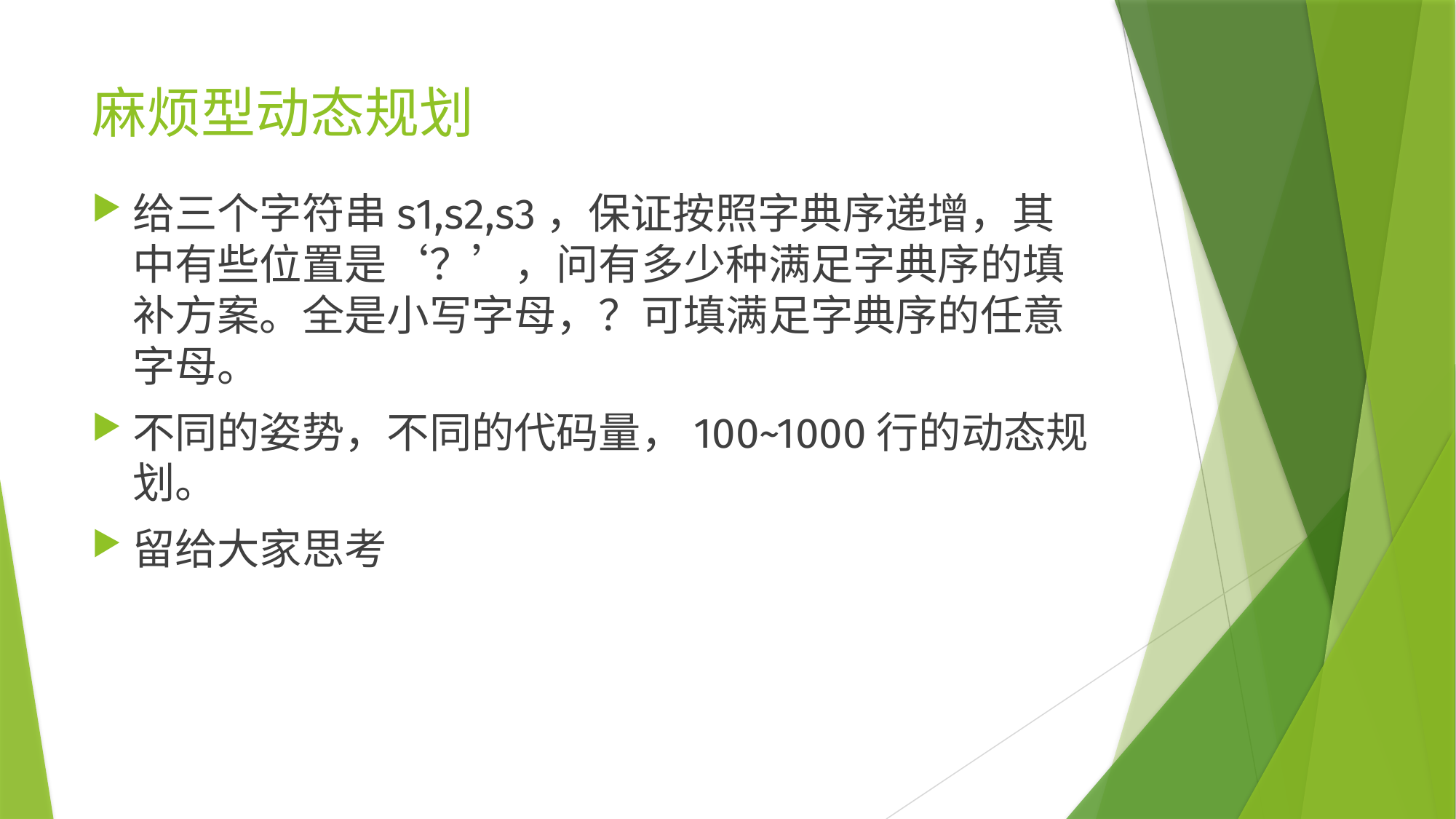

# 麻烦型动态规划
给三个字符串s1,s2,s3，保证按照字典序递增，其中有些位置是‘？’，问有多少种满足字典序的填补方案。全是小写字母，？可填满足字典序的任意字母。
不同的姿势，不同的代码量，100~1000行的动态规划。
留给大家思考